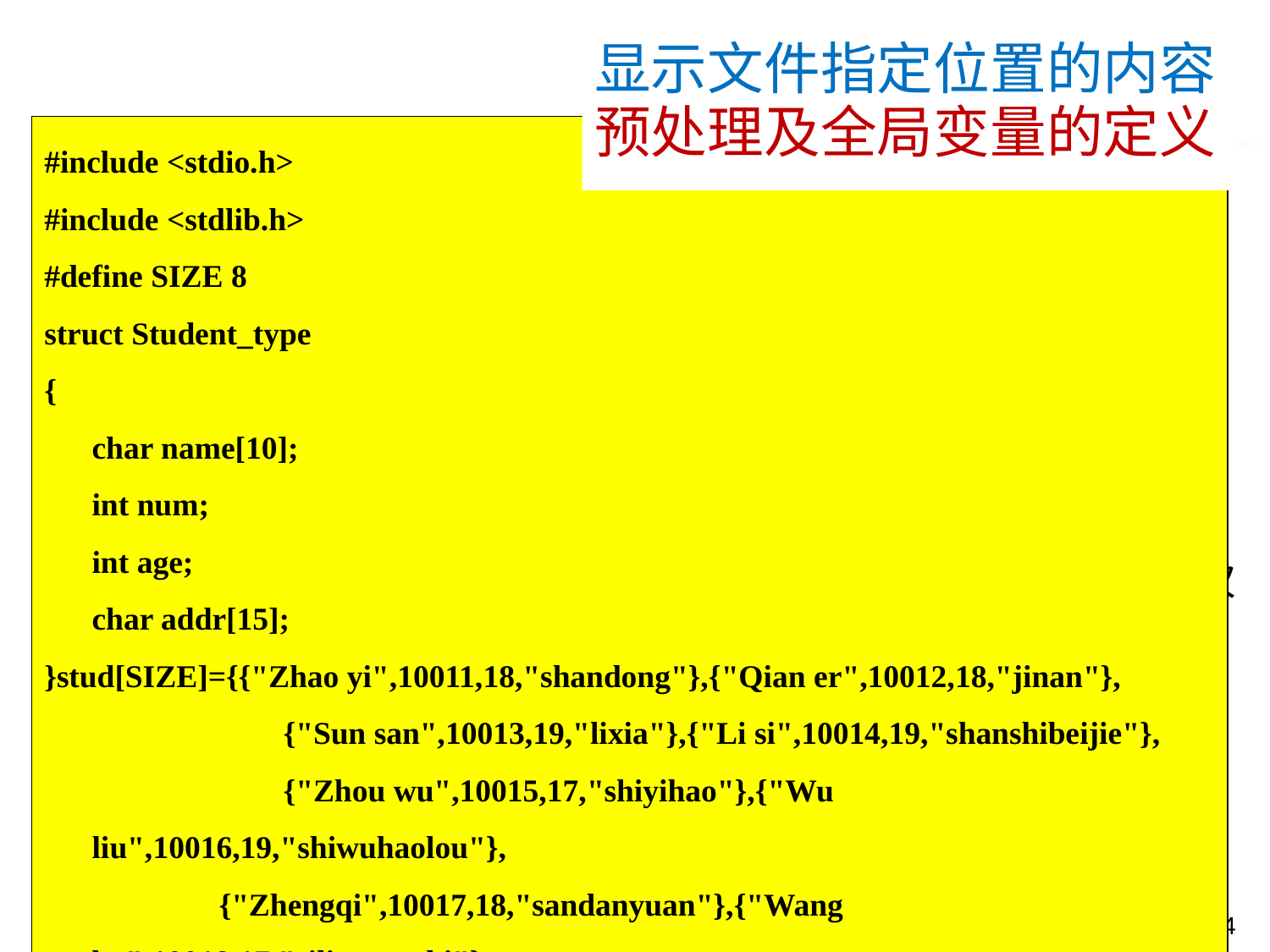

显示文件指定位置的内容
预处理及全局变量的定义
#include <stdio.h>
#include <stdlib.h>
#define SIZE 8
struct Student_type
{
	char name[10];
	int num;
	int age;
	char addr[15];
}stud[SIZE]={{"Zhao yi",10011,18,"shandong"},{"Qian er",10012,18,"jinan"},
		        {"Sun san",10013,19,"lixia"},{"Li si",10014,19,"shanshibeijie"},
		        {"Zhou wu",10015,17,"shiyihao"},{"Wu liu",10016,19,"shiwuhaolou"},
		{"Zhengqi",10017,18,"sandanyuan"},{"Wang ba",10018,17,"silingsanshi"}
		};
要求：有一个磁盘文件，内有一些信息。要求第1次将它的内容显示在屏幕上，第2次把它复制到另一个文件上。
解题思路：
分别实现以上两个任务都不困难，但把二者连续做，第1次读入完文件内容后，文件位置标记已指到文件的末尾。
如果再接着读数据，就遇到文件结束标志EOF，无法再读。必须在程序中用rewind使位置指针返回文件的开头。

2021/12/1
王化雨 whuayu000@163.com 13306442222
16/34